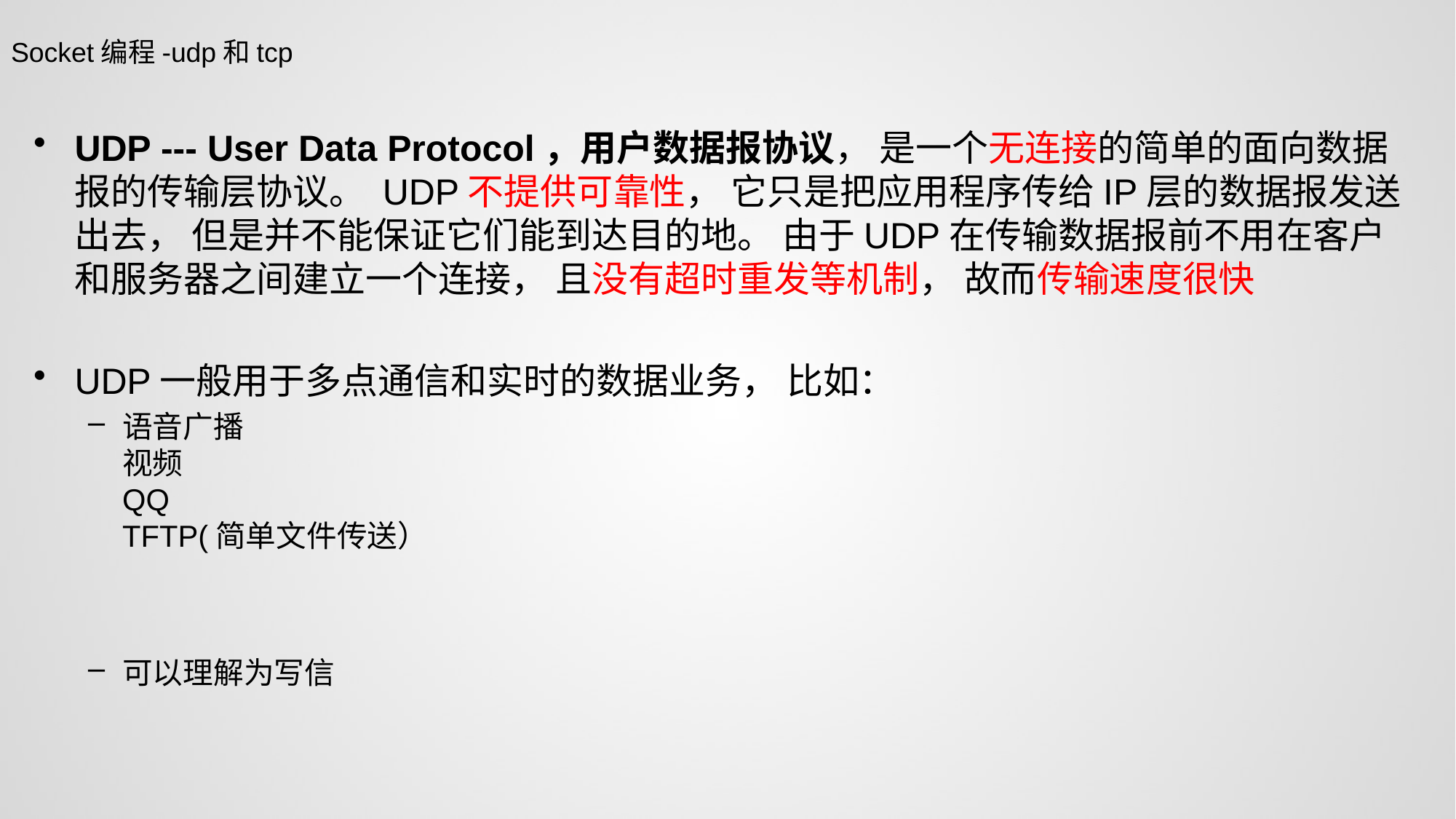

Socket编程-udp和tcp
UDP --- User Data Protocol，用户数据报协议， 是⼀个⽆连接的简单的⾯向数据报的传输层协议。 UDP不提供可靠性， 它只是把应⽤程序传给IP层的数据报发送出去， 但是并不能保证它们能到达⽬的地。 由于UDP在传输数据报前不⽤在客户和服务器之间建⽴⼀个连接， 且没有超时重发等机制， 故⽽传输速度很快

UDP⼀般⽤于多点通信和实时的数据业务， ⽐如：
语⾳⼴播
视频
QQ
TFTP(简单⽂件传送）

可以理解为写信